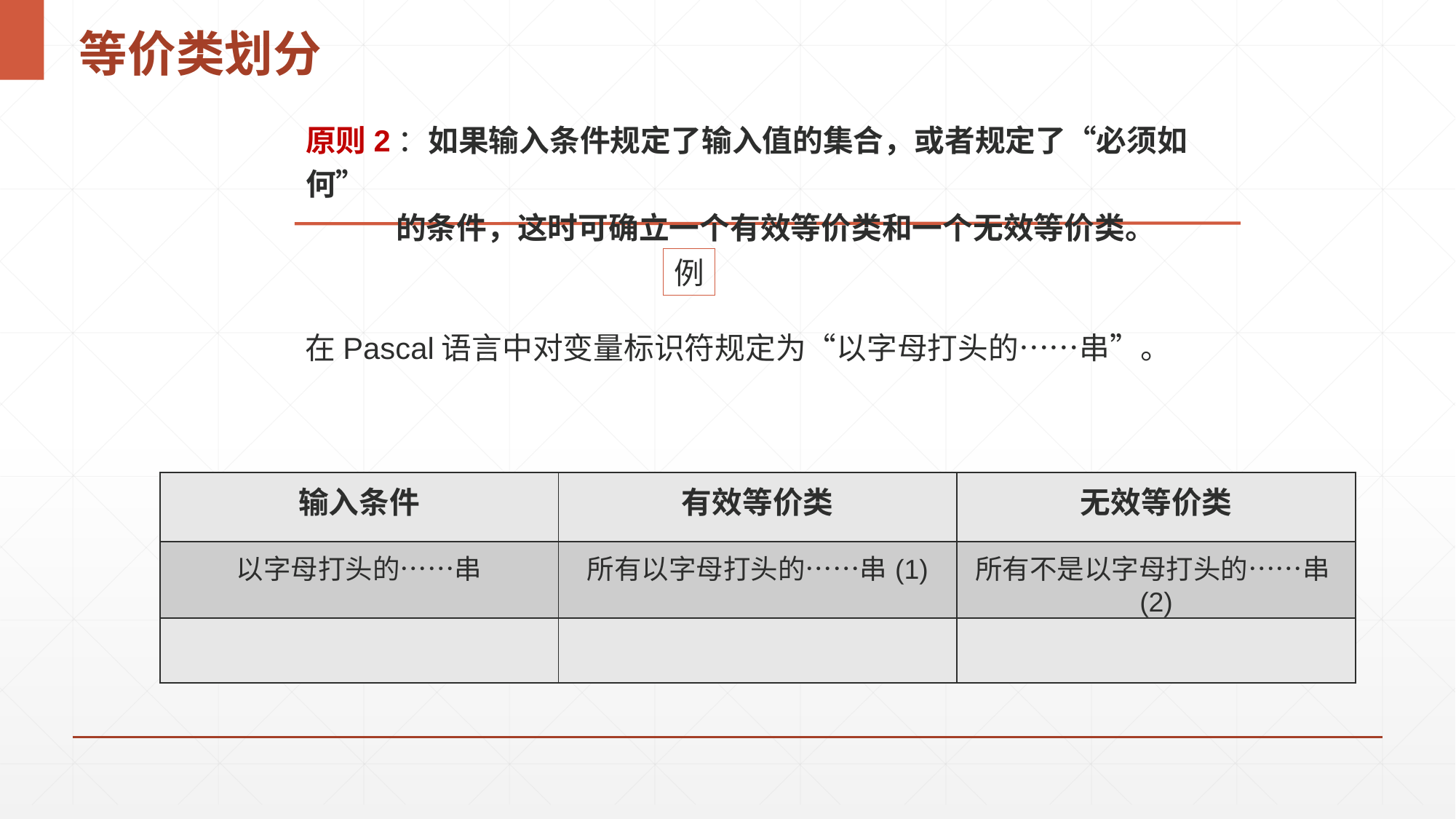

# 等价类划分
原则2：如果输入条件规定了输入值的集合，或者规定了“必须如何”
            的条件，这时可确立一个有效等价类和一个无效等价类。
例
在Pascal语言中对变量标识符规定为“以字母打头的……串”。
| 输入条件 | 有效等价类 | 无效等价类 |
| --- | --- | --- |
| 以字母打头的……串 | 所有以字母打头的……串(1) | 所有不是以字母打头的……串(2) |
|  |  |  |